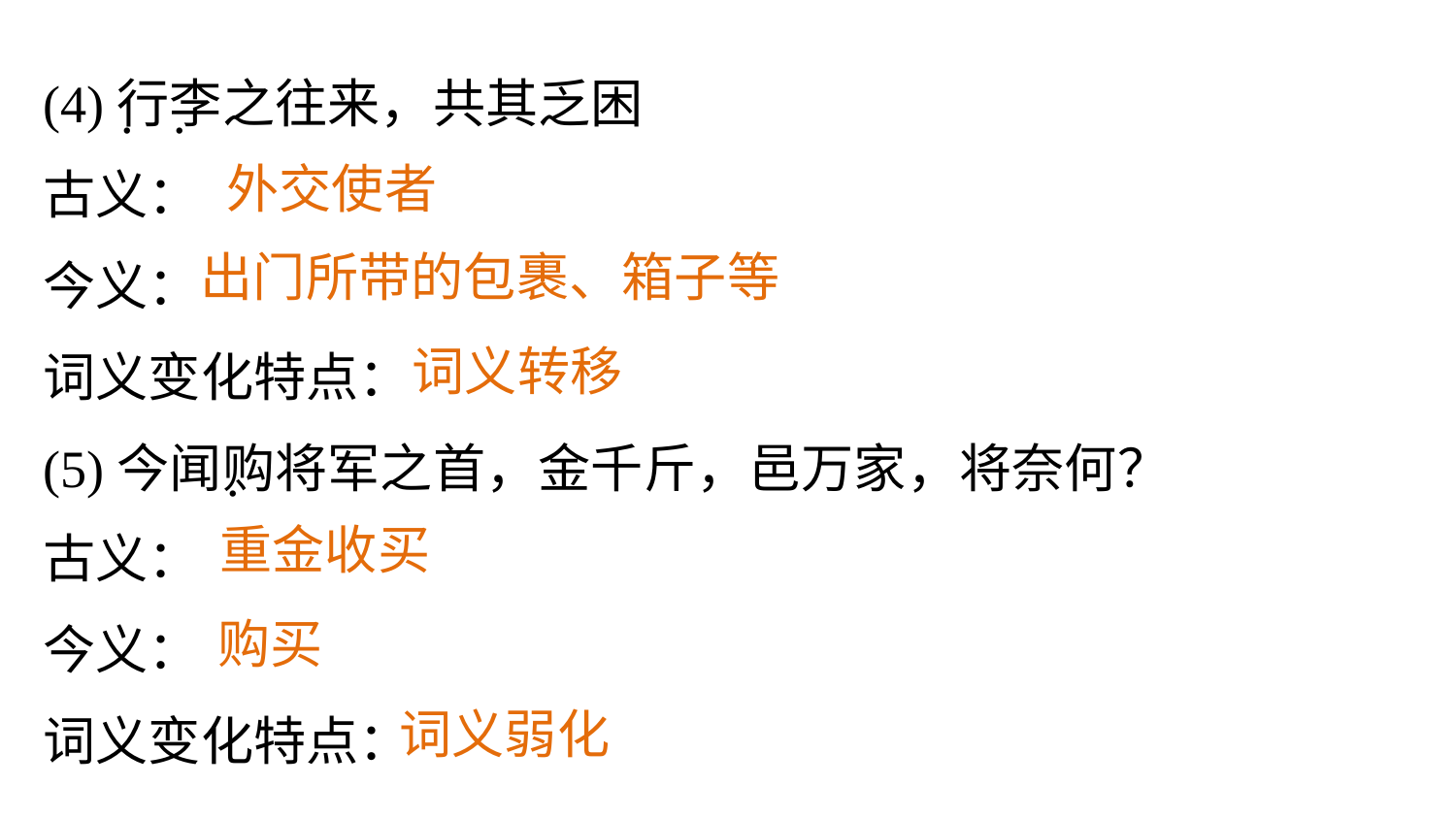

(4)行李之往来，共其乏困
古义：
今义：
词义变化特点：
(5)今闻购将军之首，金千斤，邑万家，将奈何？
古义：
今义：
词义变化特点：
.   .
外交使者
出门所带的包裹、箱子等
词义转移
.
重金收买
购买
词义弱化